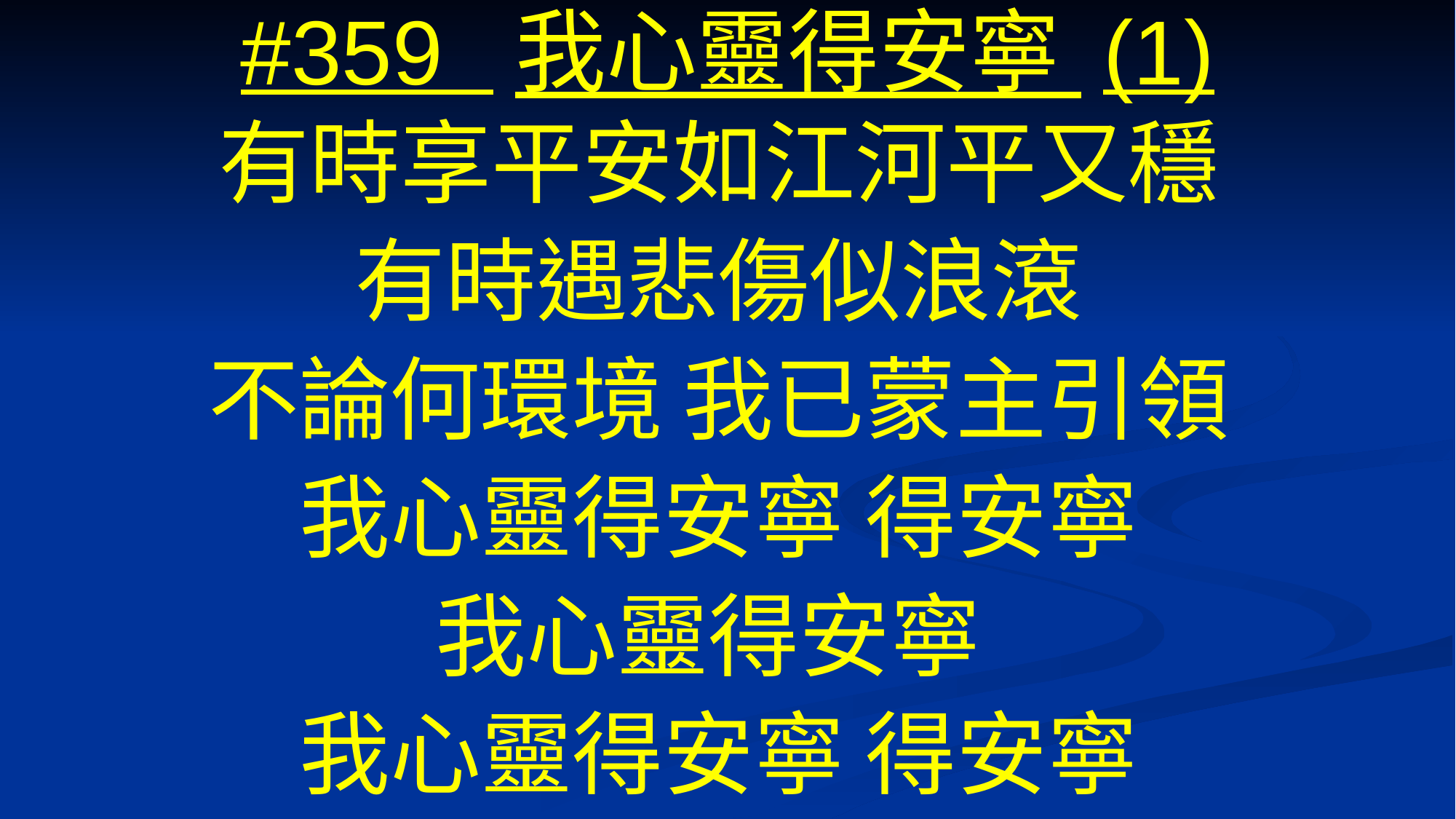

# #359  我心靈得安寧 (1)
有時享平安如江河平又穩
有時遇悲傷似浪滾
不論何環境 我已蒙主引領
我心靈得安寧 得安寧
我心靈得安寧
我心靈得安寧 得安寧